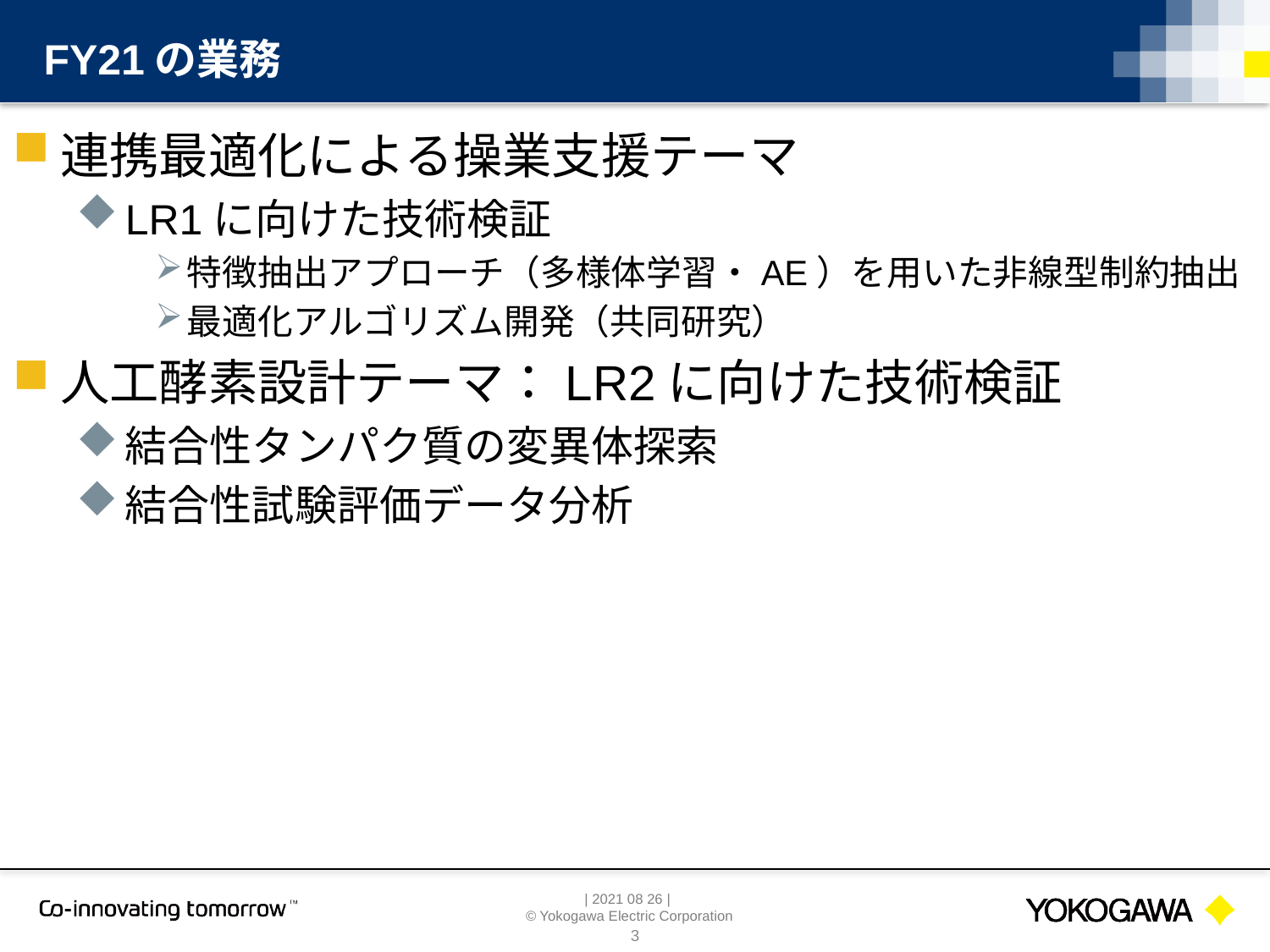

# FY21の業務
連携最適化による操業支援テーマ
LR1に向けた技術検証
特徴抽出アプローチ（多様体学習・AE）を用いた非線型制約抽出
最適化アルゴリズム開発（共同研究）
人工酵素設計テーマ：LR2に向けた技術検証
結合性タンパク質の変異体探索
結合性試験評価データ分析
3